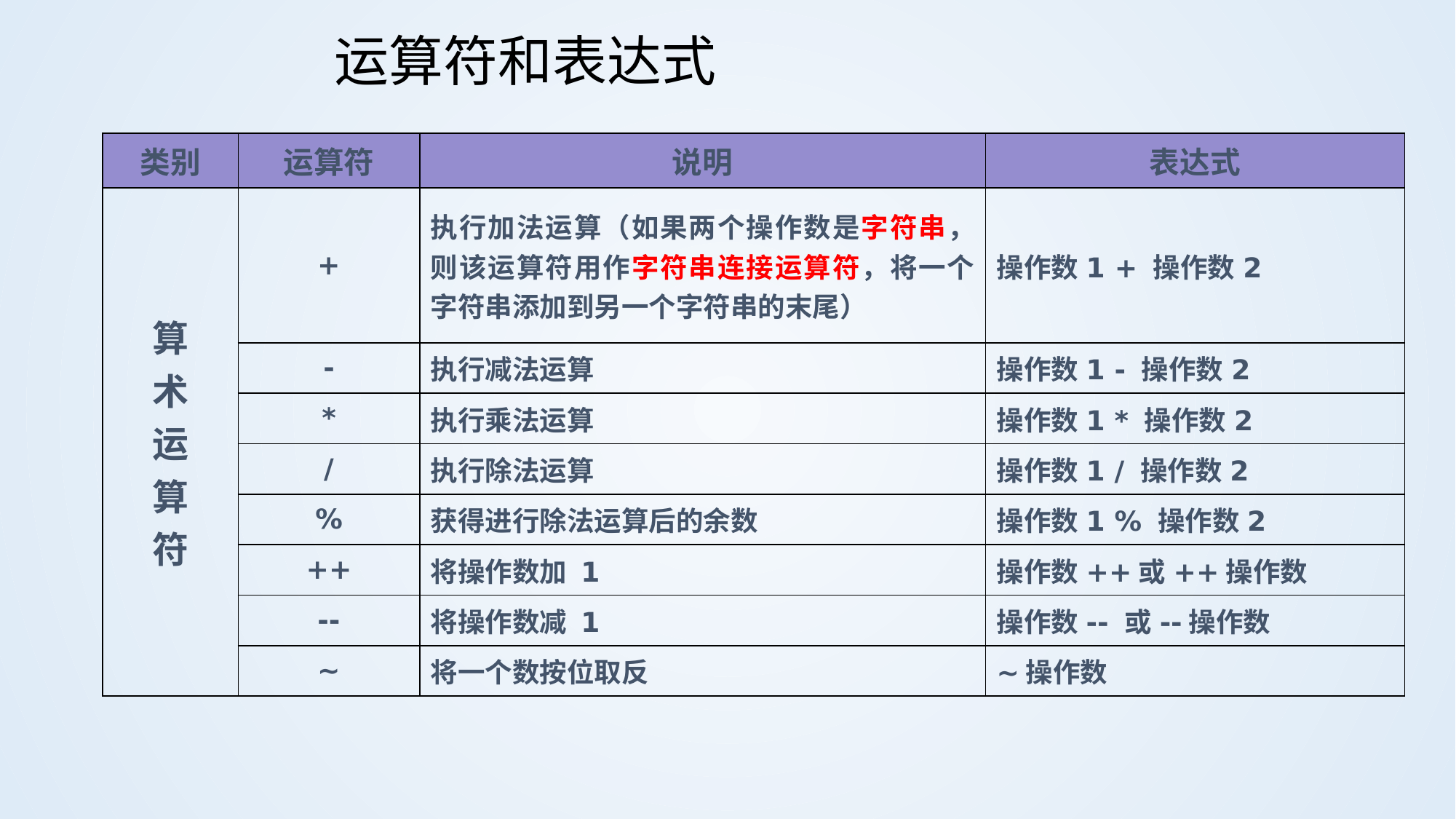

# 运算符和表达式
| 类别 | 运算符 | 说明 | 表达式 |
| --- | --- | --- | --- |
| 算 术 运 算 符 | + | 执行加法运算（如果两个操作数是字符串，则该运算符用作字符串连接运算符，将一个字符串添加到另一个字符串的末尾） | 操作数1 + 操作数2 |
|  | - | 执行减法运算 | 操作数1 - 操作数2 |
|  | \* | 执行乘法运算 | 操作数1 \* 操作数2 |
|  | / | 执行除法运算 | 操作数1 / 操作数2 |
|  | % | 获得进行除法运算后的余数 | 操作数1 % 操作数2 |
|  | ++ | 将操作数加 1 | 操作数++或++操作数 |
|  | -- | 将操作数减 1 | 操作数-- 或--操作数 |
|  | ~ | 将一个数按位取反 | ~操作数 |